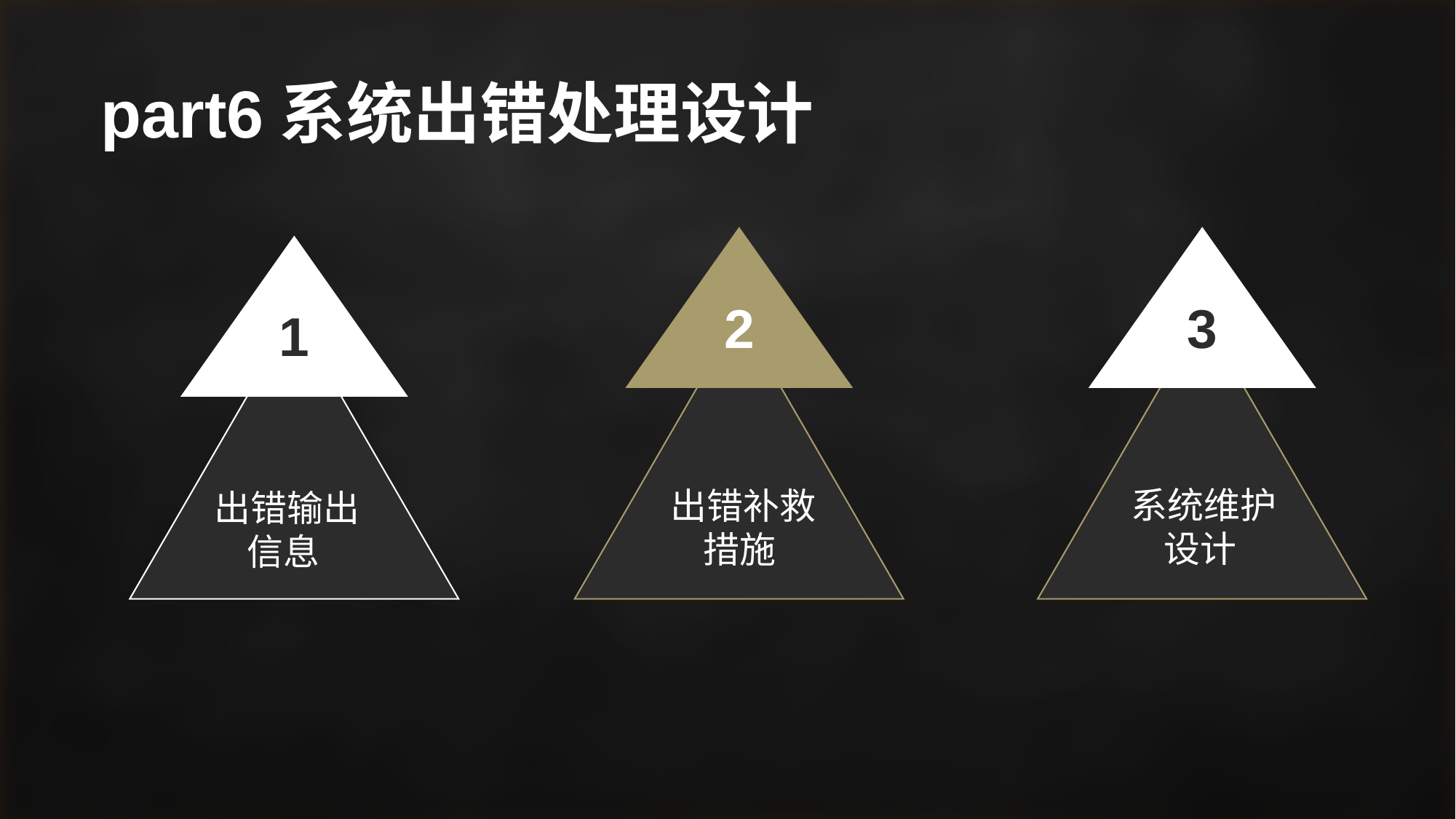

# part6系统出错处理设计
2
3
1

  系统维护
      设计
 出错补救
     措施
   出错输出
       信息